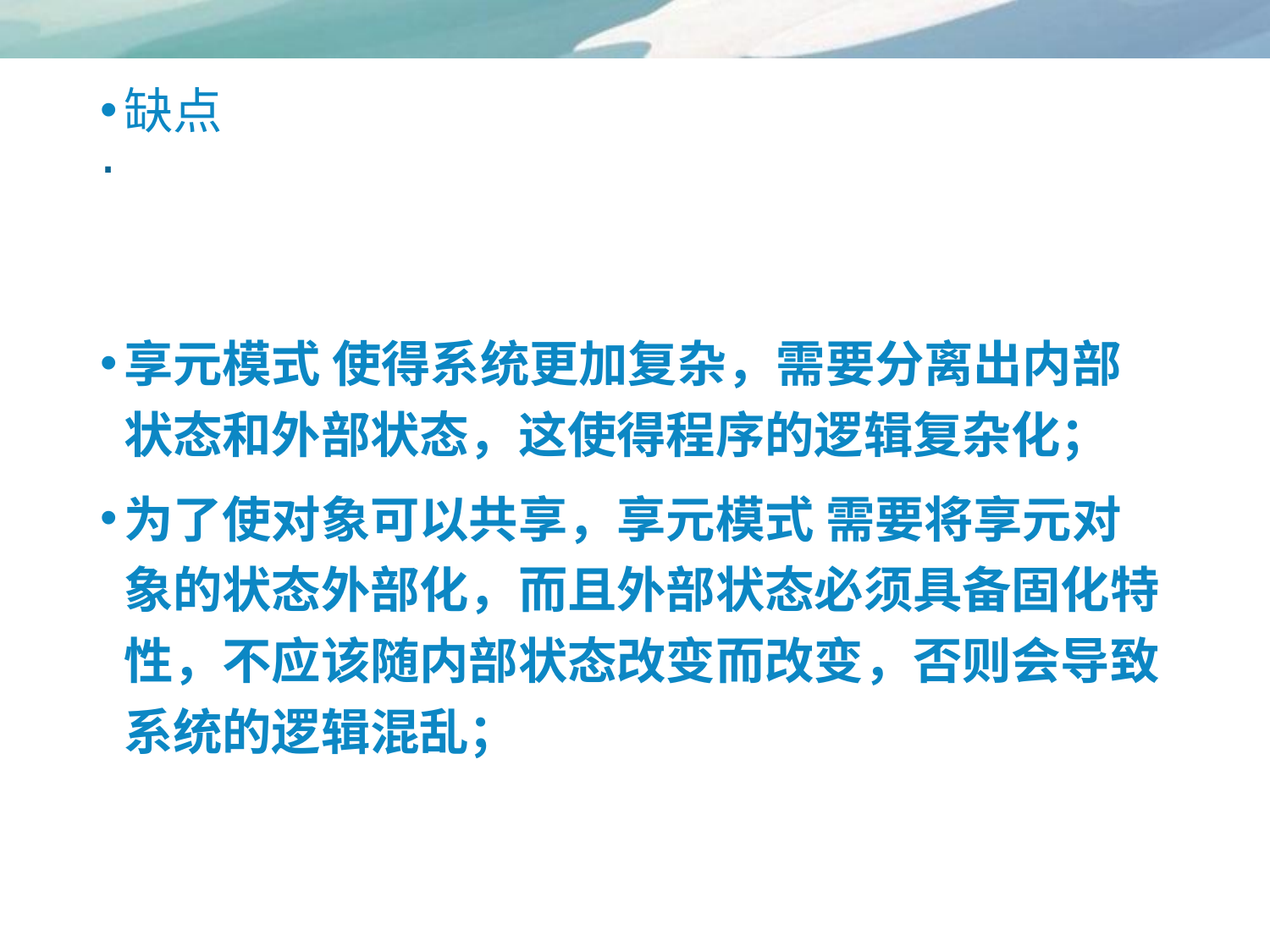

缺点

享元模式 使得系统更加复杂，需要分离出内部状态和外部状态，这使得程序的逻辑复杂化；
为了使对象可以共享，享元模式 需要将享元对象的状态外部化，而且外部状态必须具备固化特性，不应该随内部状态改变而改变，否则会导致系统的逻辑混乱；

# .